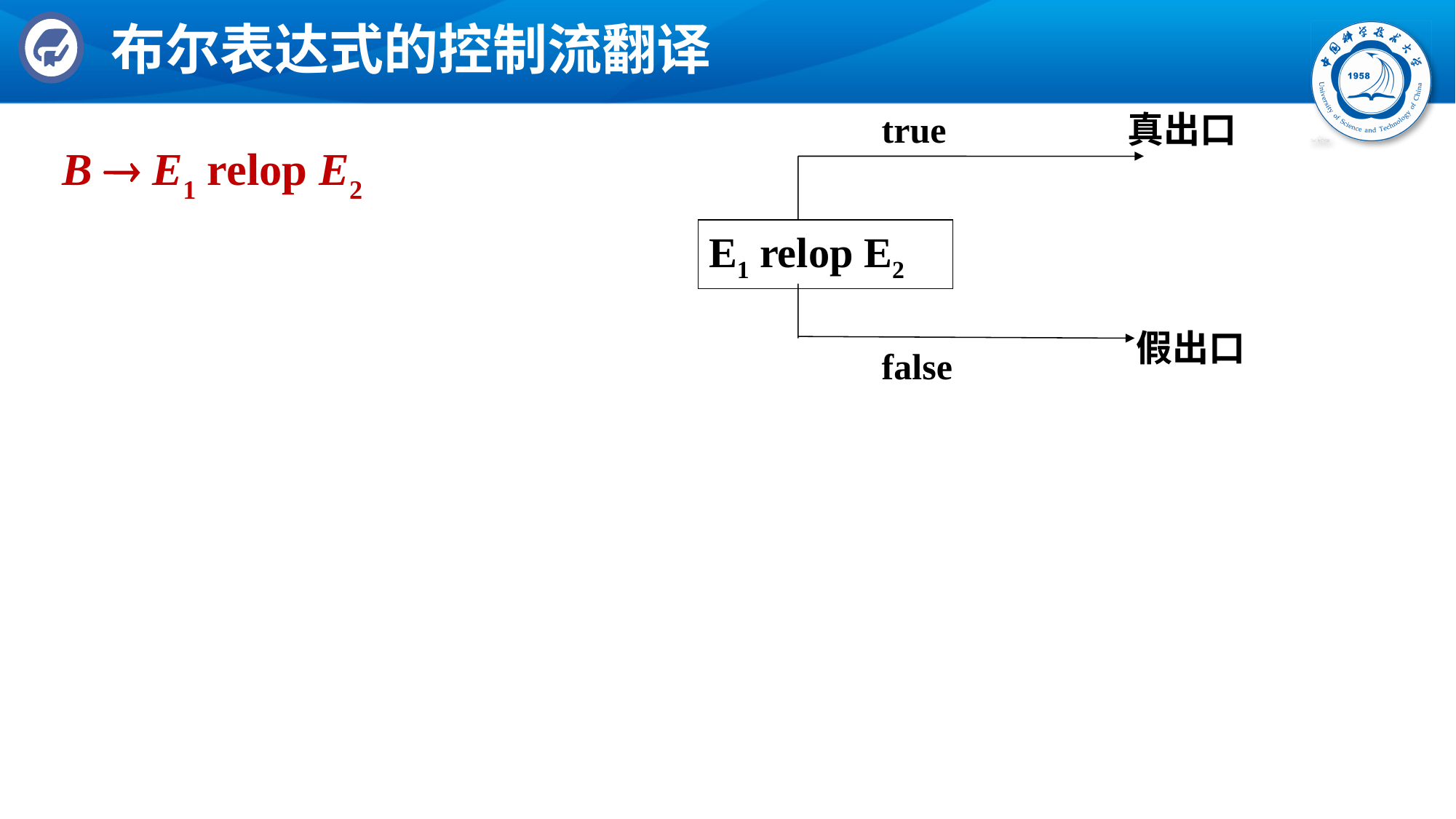

# 布尔表达式的控制流翻译
true
真出口
B → E1 relop E2

{B.code = E1.code || E2.code ||
			gen(‘if’, E1.place, relop.op, E2.place,
						 ‘goto’, B.true) ||
         	gen(‘goto’, B.false) }

E1 relop E2

假出口

false